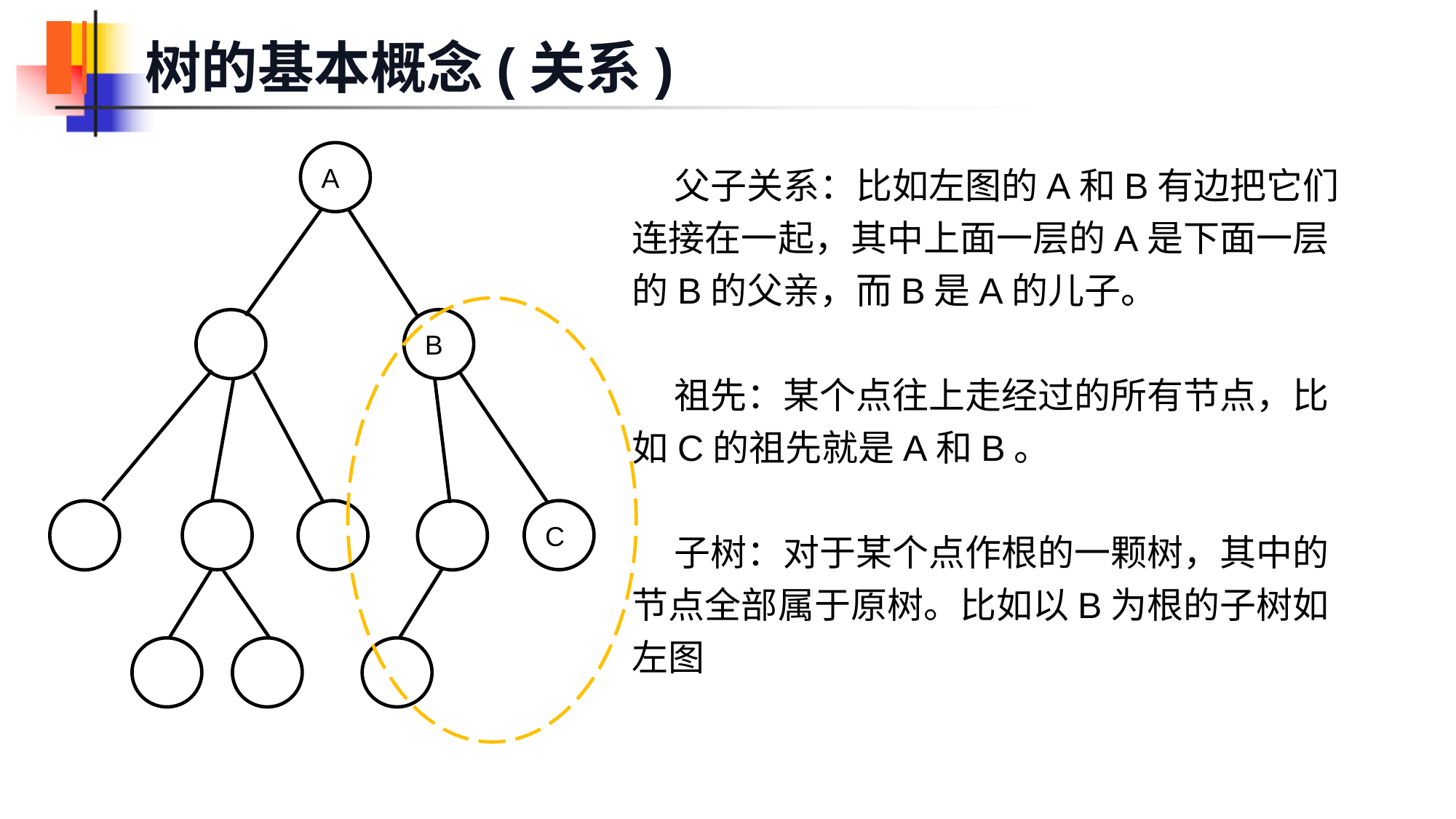

树的基本概念(关系)

A

B

C

    父子关系：比如左图的A和B有边把它们连接在一起，其中上面一层的A是下面一层的B的父亲，而B是A的儿子。

    祖先：某个点往上走经过的所有节点，比如C的祖先就是A和B。

    子树：对于某个点作根的一颗树，其中的节点全部属于原树。比如以B为根的子树如左图